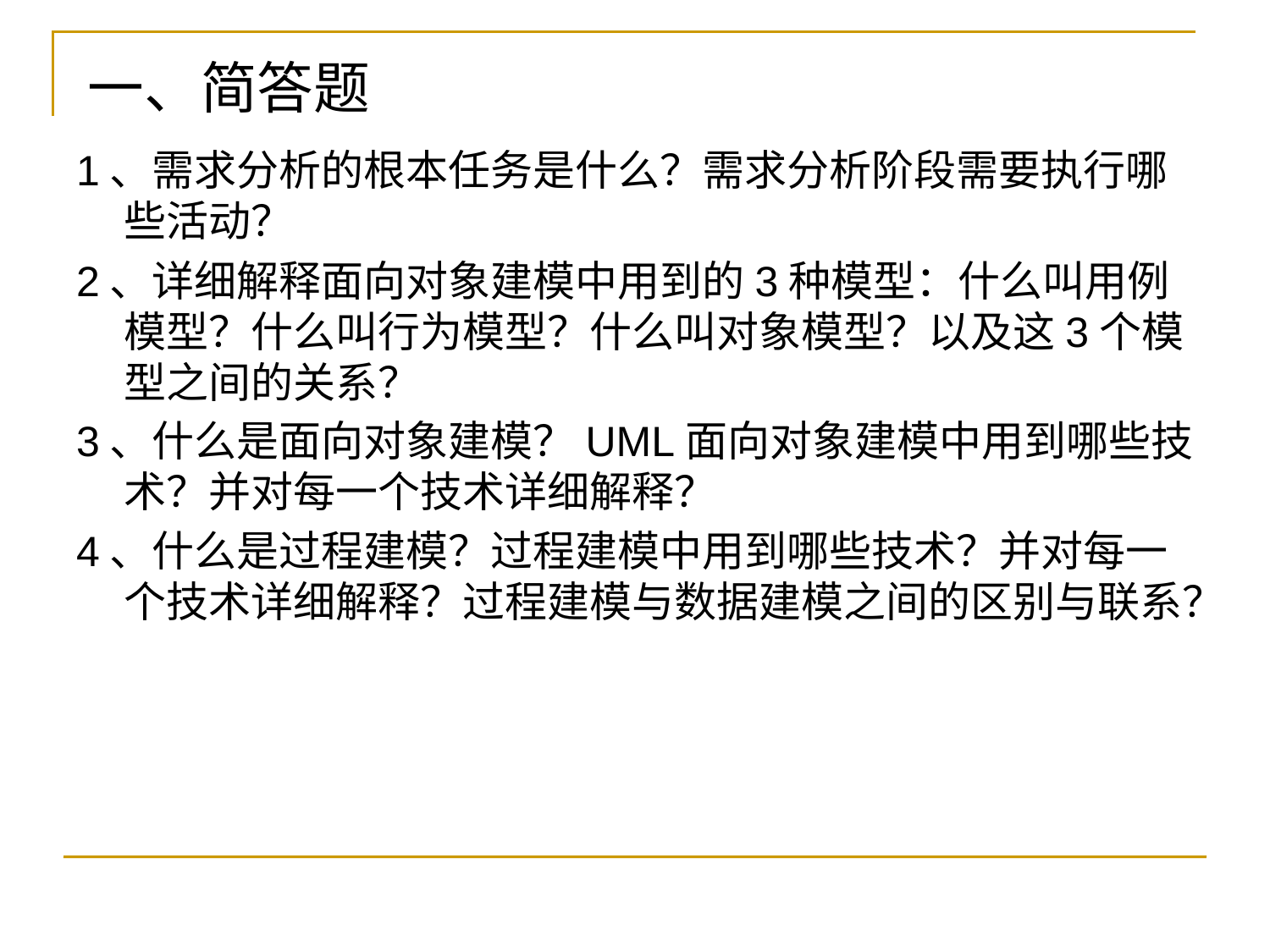

一、简答题
1、需求分析的根本任务是什么？需求分析阶段需要执行哪些活动？
2、详细解释面向对象建模中用到的3种模型：什么叫用例模型？什么叫行为模型？什么叫对象模型？以及这3个模型之间的关系？
3、什么是面向对象建模？UML面向对象建模中用到哪些技术？并对每一个技术详细解释？
4、什么是过程建模？过程建模中用到哪些技术？并对每一个技术详细解释？过程建模与数据建模之间的区别与联系？